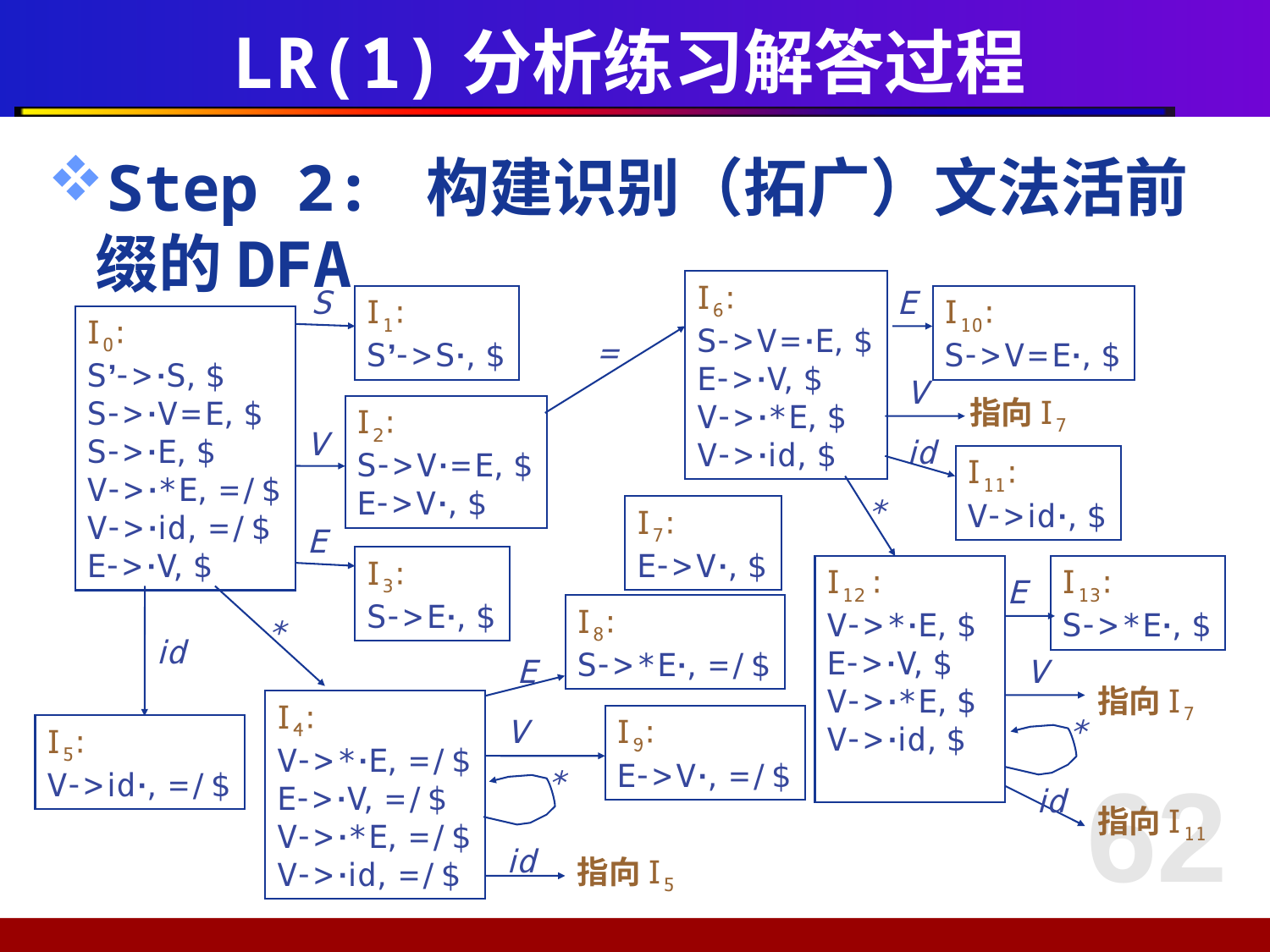

# LR(1)分析练习解答过程
Step 2: 构建识别（拓广）文法活前缀的DFA
I6:
S->V=·E, $
E->·V, $
V->·*E, $
V->·id, $
S
E
I1:
S’->S·, $
I10:
S->V=E·, $
I0:
S’->·S, $
S->·V=E, $
S->·E, $
V->·*E, =/$
V->·id, =/$
E->·V, $

=

V
指向I7
I2:
S->V·=E, $
E->V·, $

V
id
I11:
V->id·, $

*
I7:
E->V·, $
E
I3:
S->E·, $
I12 :
V->*·E, $
E->·V, $
V->·*E, $
V->·id, $

I13:
S->*E·, $

E

I8:
S->*E·, =/$
*

id
E
V
指向I7

I4:
V->*·E, =/$
E->·V, =/$
V->·*E, =/$
V->·id, =/$

V
I9:
E->V·, =/$
*
I5:
V->id·, =/$

*
62

id

指向I11
id
指向I5